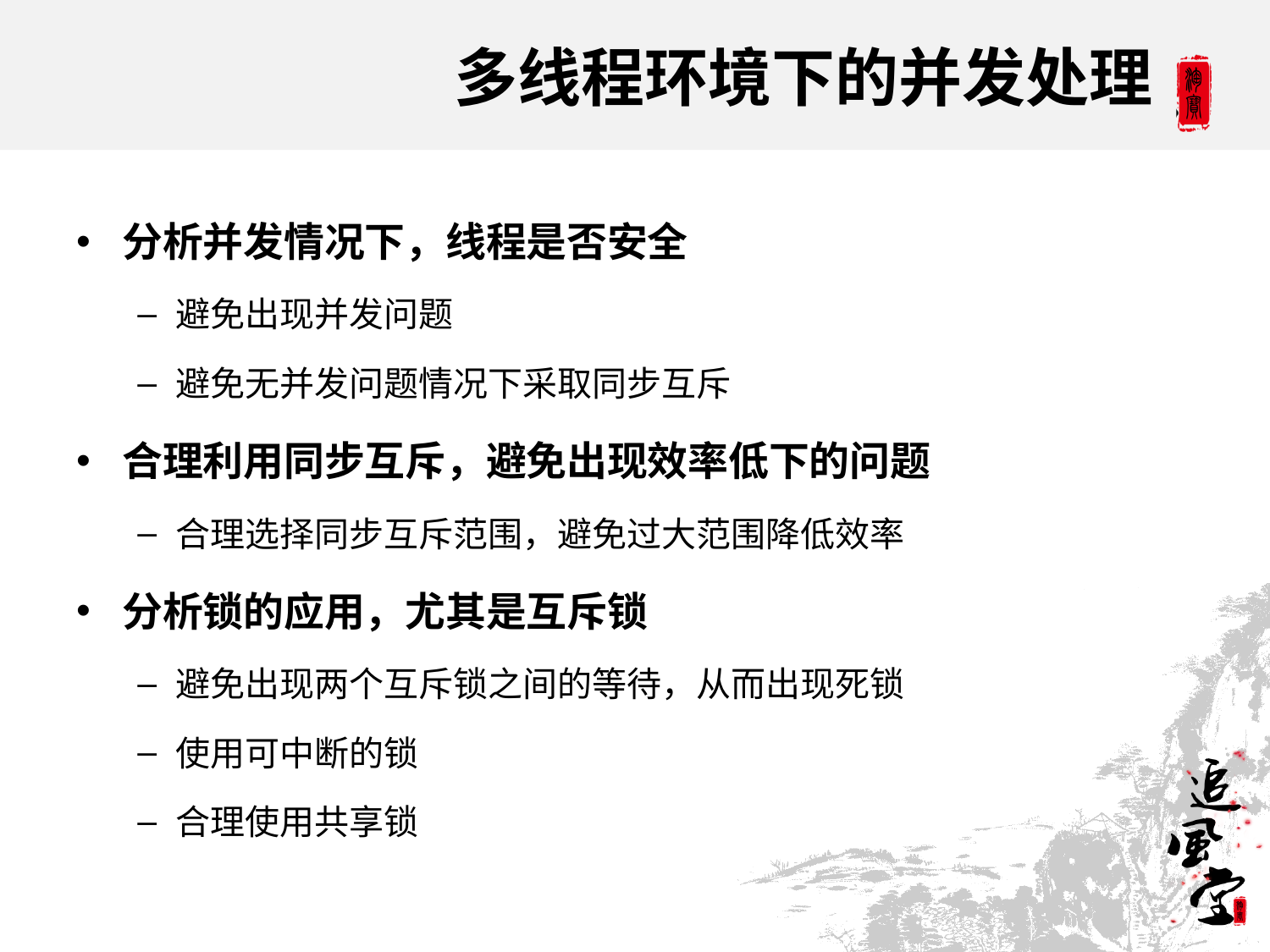

# 多线程环境下的并发处理
分析并发情况下，线程是否安全
避免出现并发问题
避免无并发问题情况下采取同步互斥
合理利用同步互斥，避免出现效率低下的问题
合理选择同步互斥范围，避免过大范围降低效率
分析锁的应用，尤其是互斥锁
避免出现两个互斥锁之间的等待，从而出现死锁
使用可中断的锁
合理使用共享锁